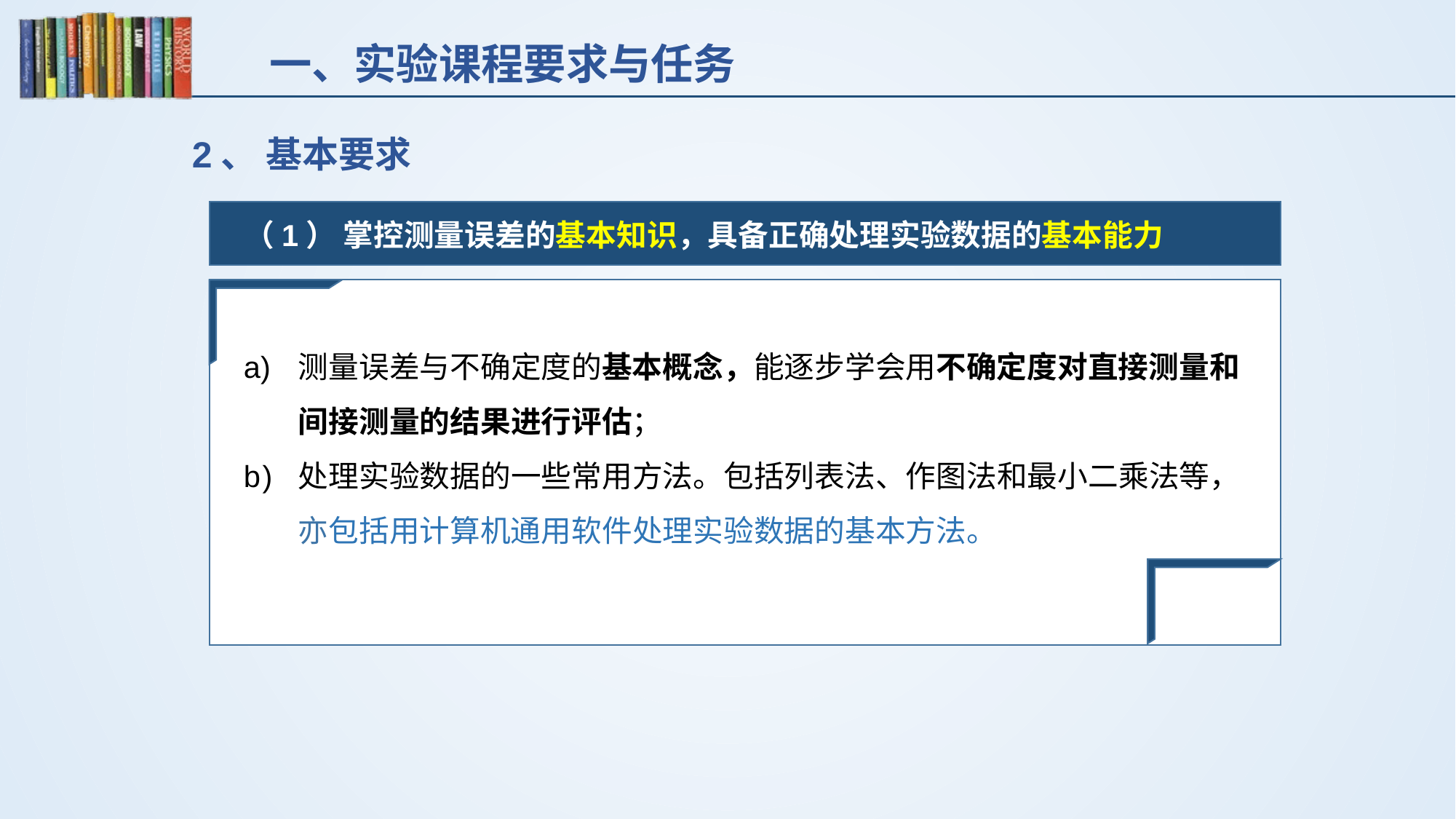

一、实验课程要求与任务
2、 基本要求

（1） 掌控测量误差的基本知识，具备正确处理实验数据的基本能力

测量误差与不确定度的基本概念，能逐步学会用不确定度对直接测量和间接测量的结果进行评估；
处理实验数据的一些常用方法。包括列表法、作图法和最小二乘法等，亦包括用计算机通用软件处理实验数据的基本方法。